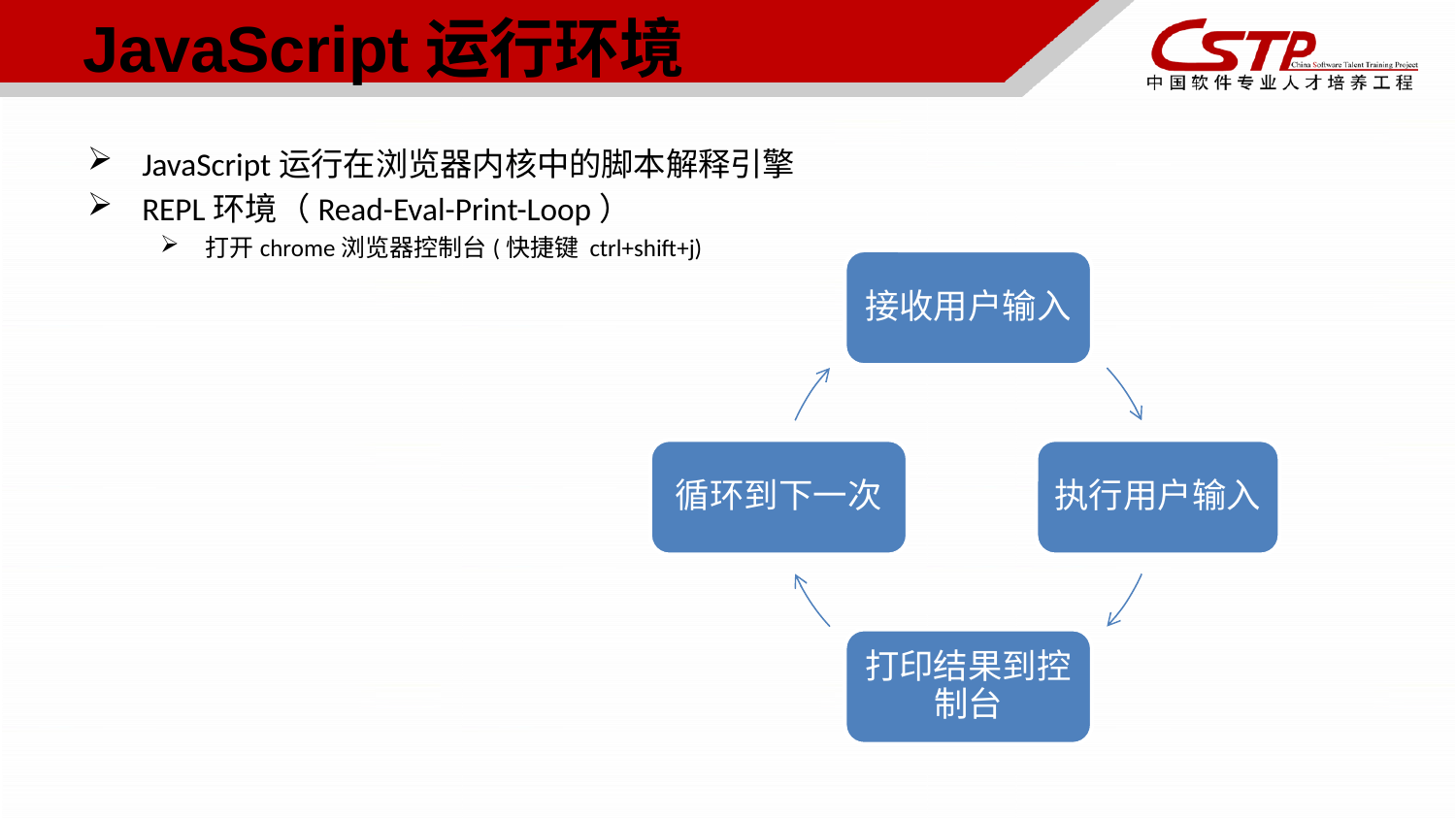

# JavaScript运行环境
JavaScript运行在浏览器内核中的脚本解释引擎
REPL环境（Read-Eval-Print-Loop）
打开chrome浏览器控制台(快捷键 ctrl+shift+j)
接收用户输入
执行用户输入
打印结果到控制台
循环到下一次